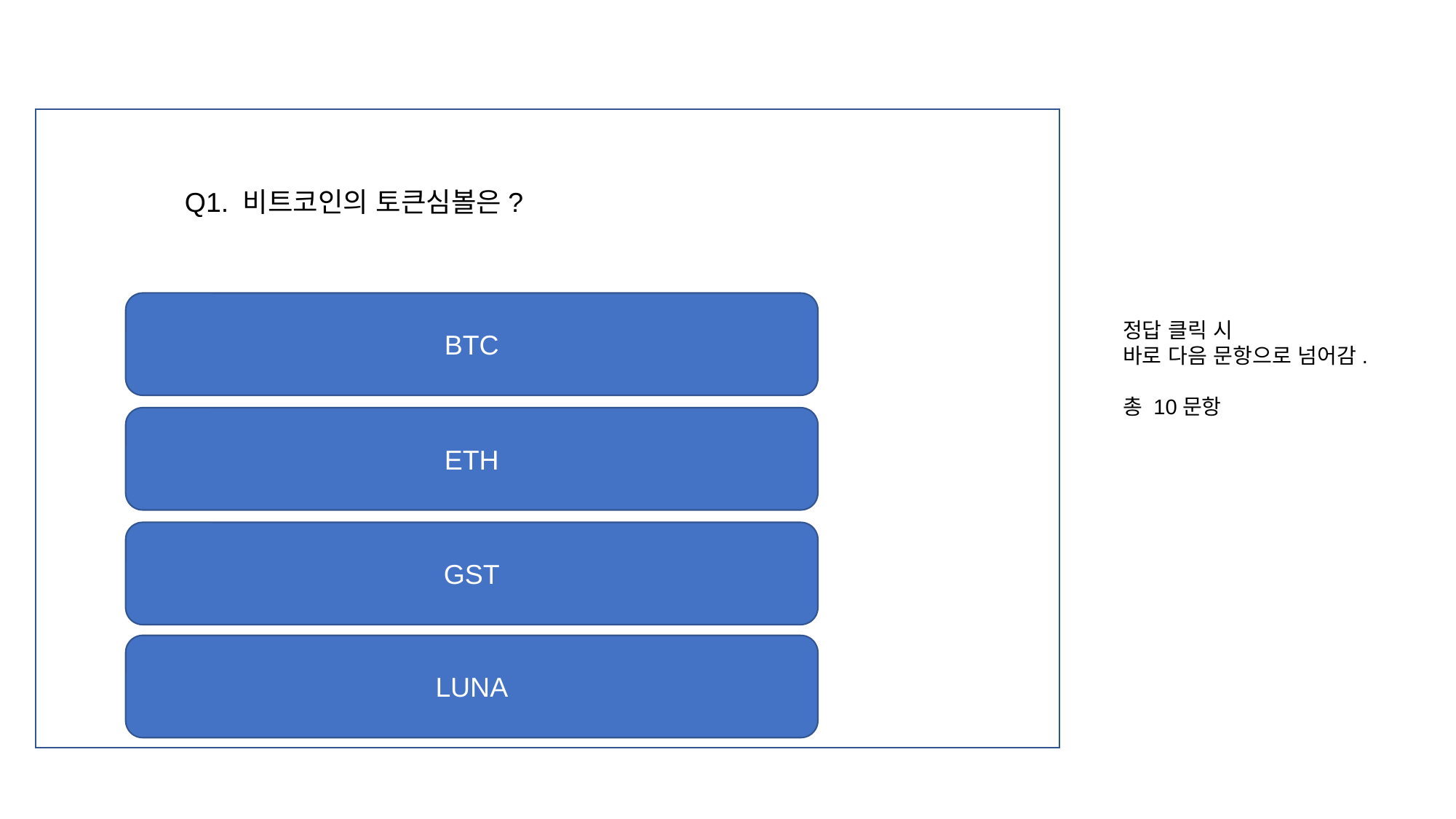

#

Q1. 비트코인의 토큰심볼은?

BTC
정답 클릭 시
바로 다음 문항으로 넘어감.

총 10문항
ETH
GST
LUNA